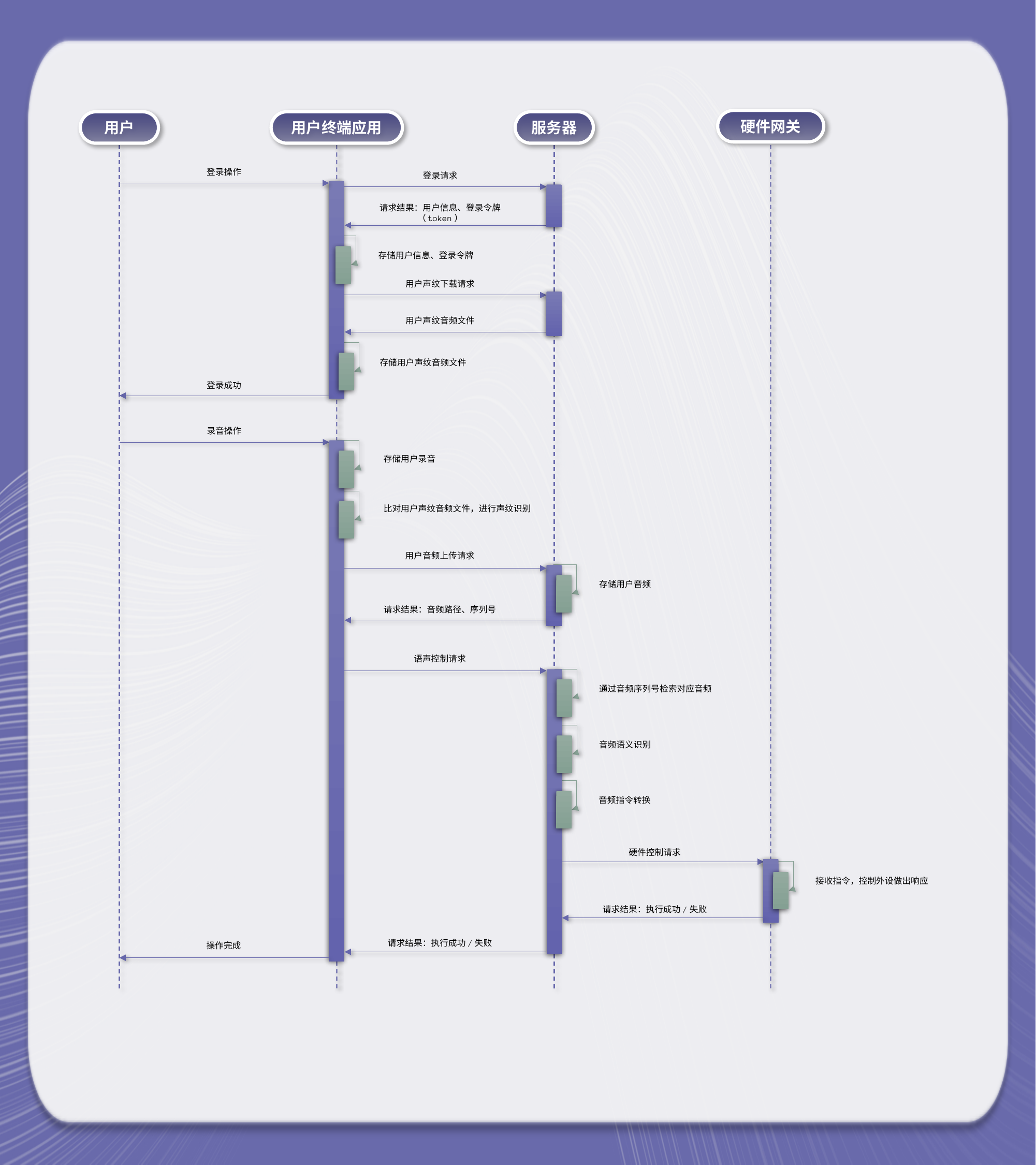

硬件网关
用户
用户终端应用
服务器
登录操作
登录请求

请求结果：用户信息、登录令牌（token）

存储用户信息、登录令牌
用户声纹下载请求

用户声纹音频文件

存储用户声纹音频文件
登录成功
录音操作

存储用户录音

比对用户声纹音频文件，进行声纹识别

用户音频上传请求

存储用户音频
请求结果：音频路径、序列号
语声控制请求

通过音频序列号检索对应音频

音频语义识别

音频指令转换
硬件控制请求

接收指令，控制外设做出响应
请求结果：执行成功/失败
请求结果：执行成功/失败
操作完成